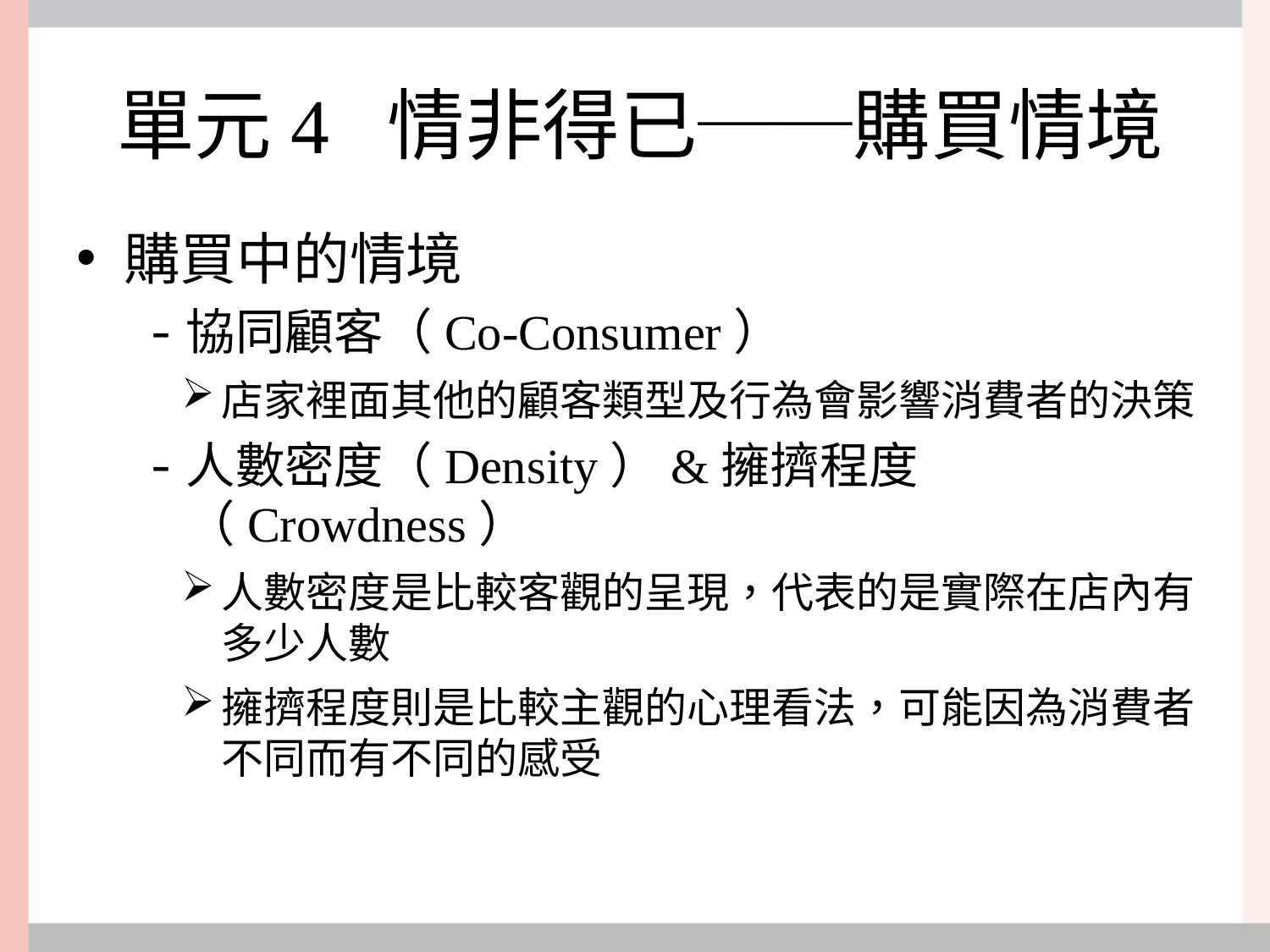

# 單元4  情非得已──購買情境
購買中的情境
協同顧客（Co-Consumer）
店家裡面其他的顧客類型及行為會影響消費者的決策
人數密度（Density）&擁擠程度（Crowdness）
人數密度是比較客觀的呈現，代表的是實際在店內有多少人數
擁擠程度則是比較主觀的心理看法，可能因為消費者不同而有不同的感受